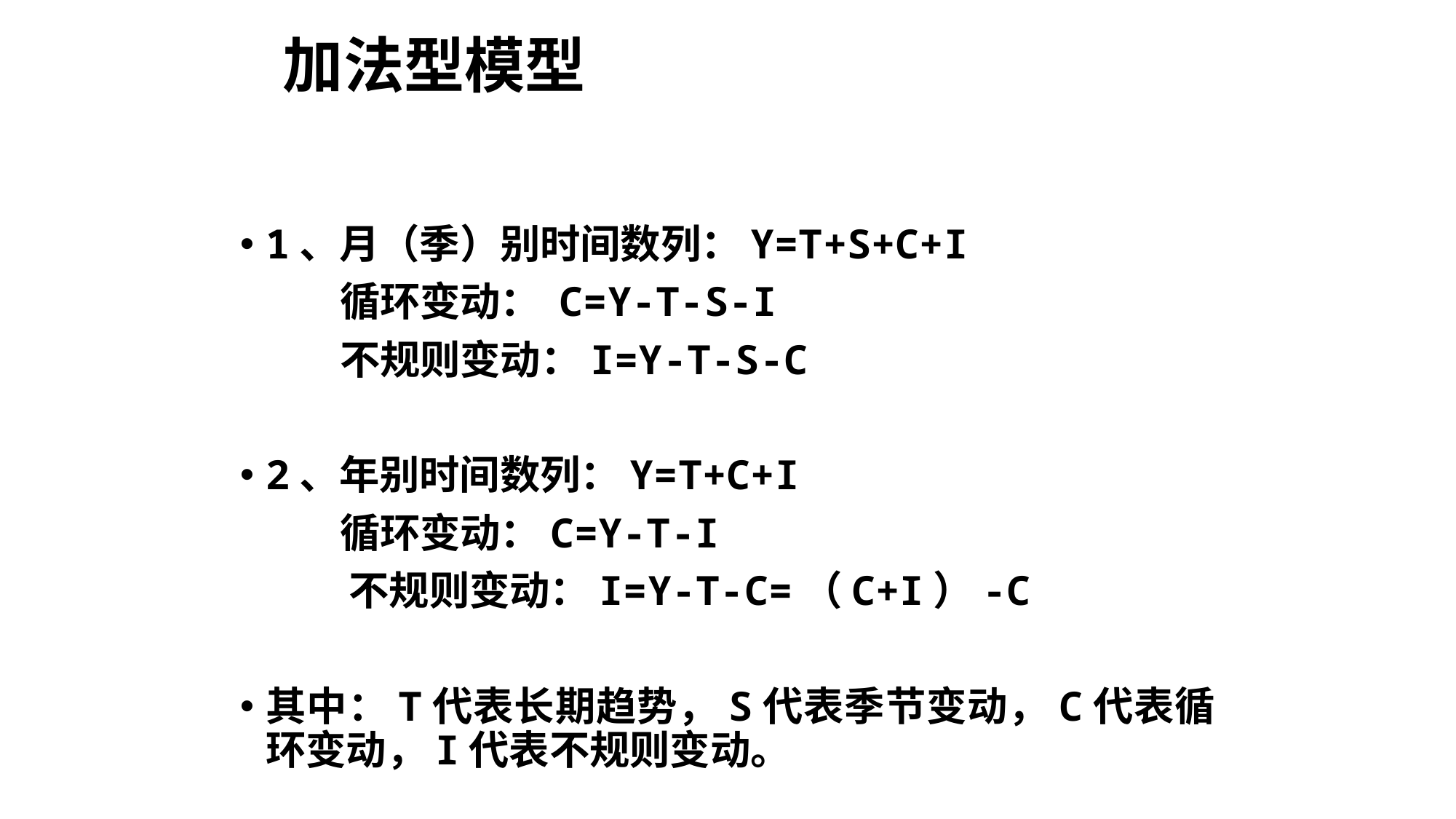

# 加法型模型
1、月（季）别时间数列：Y=T+S+C+I
          循环变动： C=Y-T-S-I
          不规则变动：I=Y-T-S-C

2、年别时间数列：Y=T+C+I
          循环变动：C=Y-T-I
           不规则变动：I=Y-T-C=（C+I）-C

其中：T代表长期趋势，S代表季节变动，C代表循环变动，I代表不规则变动。